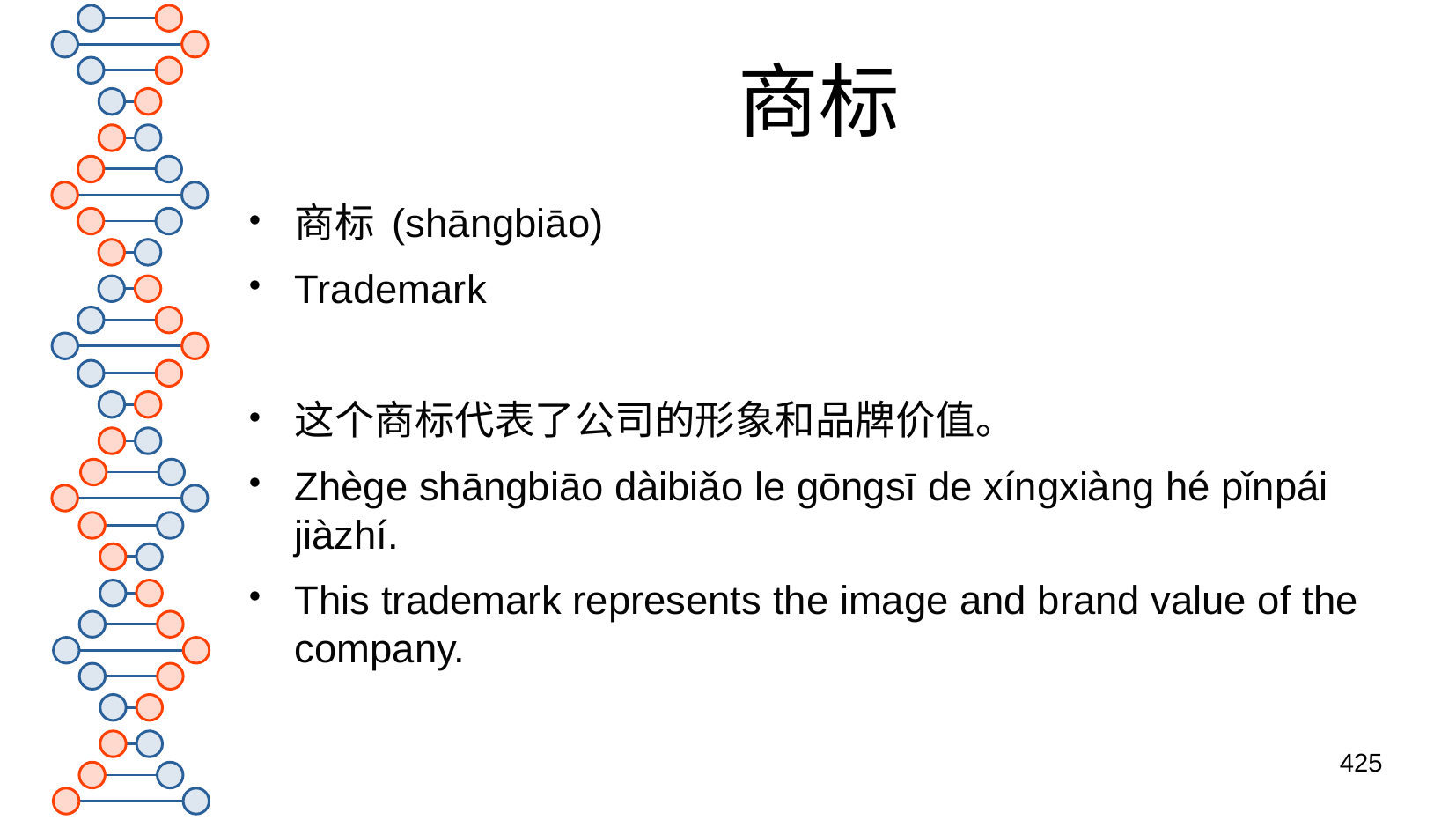

# 商标
商标 (shāngbiāo)
Trademark

这个商标代表了公司的形象和品牌价值。
Zhège shāngbiāo dàibiǎo le gōngsī de xíngxiàng hé pǐnpái jiàzhí.
This trademark represents the image and brand value of the company.

425